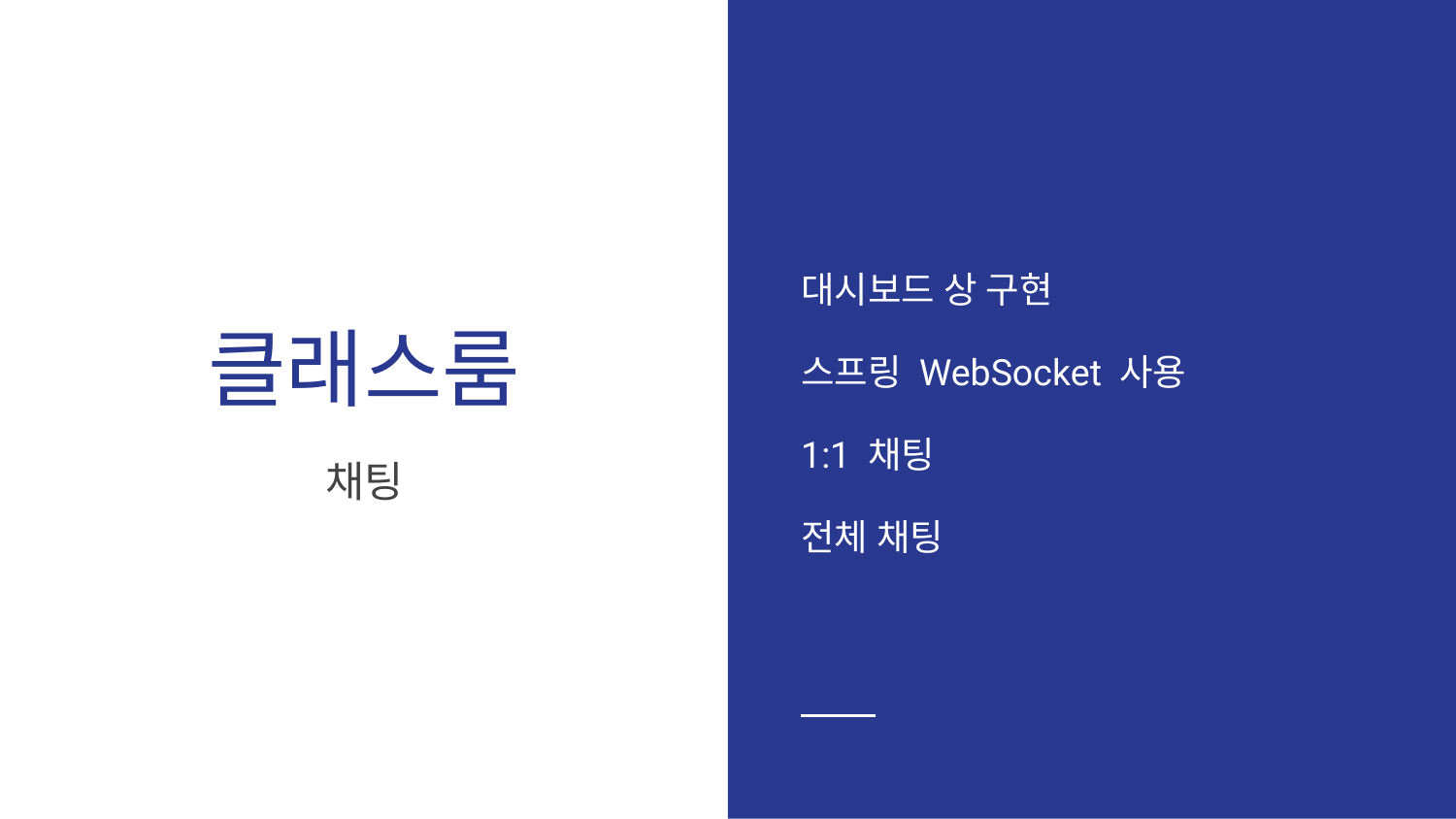

대시보드 상 구현
스프링 WebSocket 사용
1:1 채팅
전체 채팅
# 클래스룸
채팅